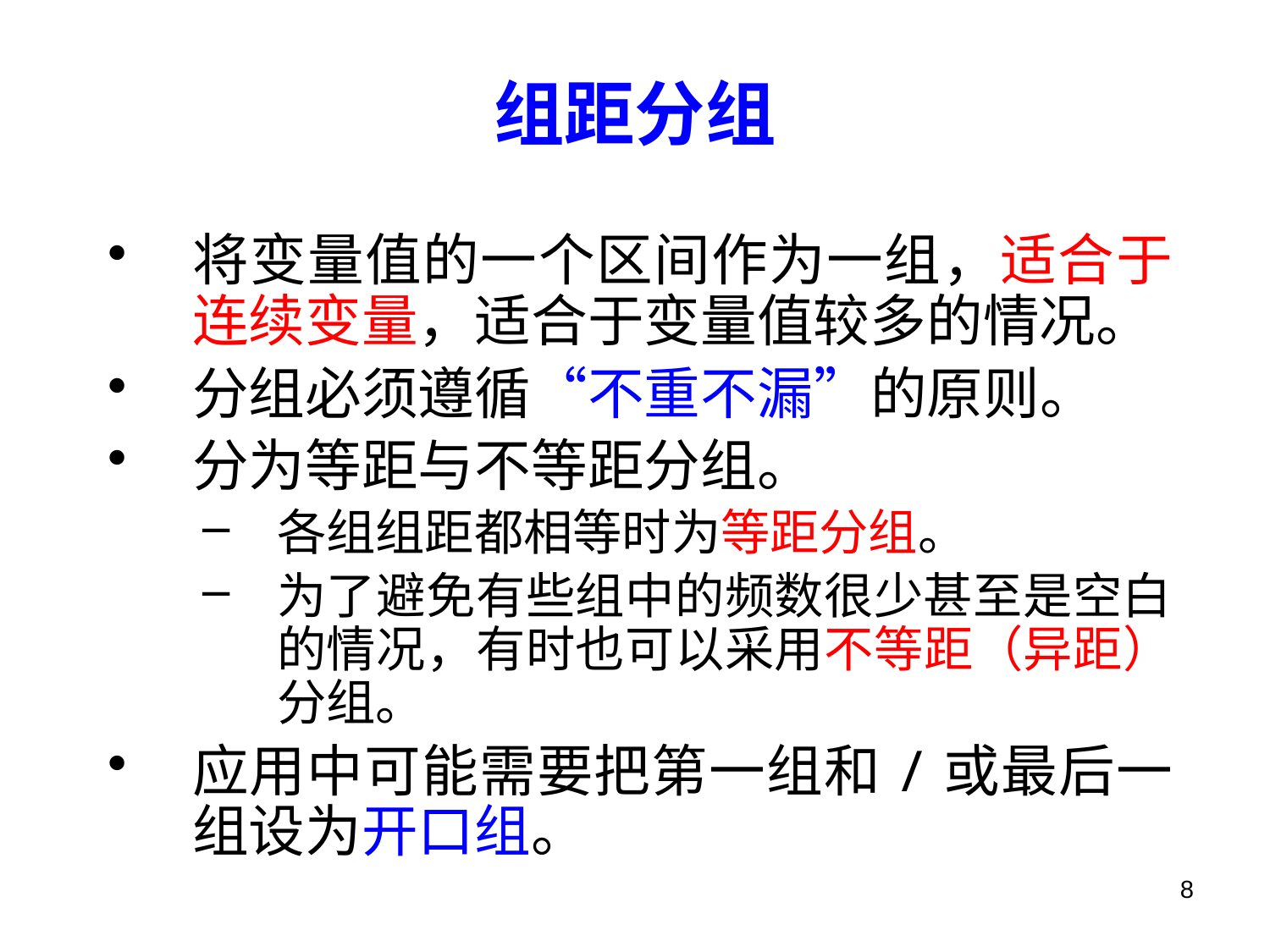

# 组距分组
将变量值的一个区间作为一组，适合于连续变量，适合于变量值较多的情况。
分组必须遵循“不重不漏”的原则。
分为等距与不等距分组。
各组组距都相等时为等距分组。
为了避免有些组中的频数很少甚至是空白的情况，有时也可以采用不等距（异距）分组。
应用中可能需要把第一组和/或最后一组设为开口组。
8